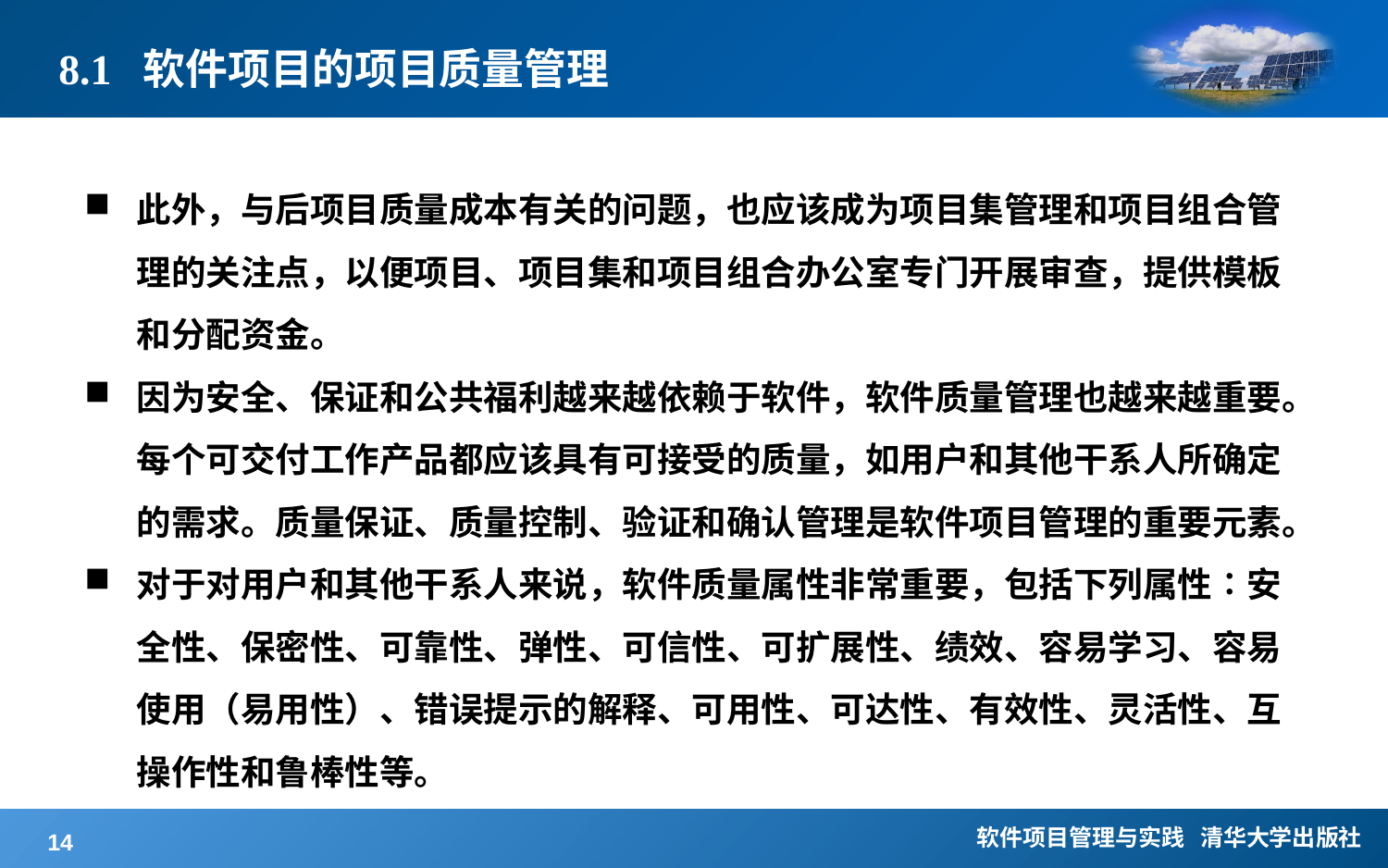

# 8.1  软件项目的项目质量管理
此外，与后项目质量成本有关的问题，也应该成为项目集管理和项目组合管理的关注点，以便项目、项目集和项目组合办公室专门开展审查，提供模板和分配资金。
因为安全、保证和公共福利越来越依赖于软件，软件质量管理也越来越重要。每个可交付工作产品都应该具有可接受的质量，如用户和其他干系人所确定的需求。质量保证、质量控制、验证和确认管理是软件项目管理的重要元素。
对于对用户和其他干系人来说，软件质量属性非常重要，包括下列属性∶安全性、保密性、可靠性、弹性、可信性、可扩展性、绩效、容易学习、容易使用（易用性）、错误提示的解释、可用性、可达性、有效性、灵活性、互操作性和鲁棒性等。